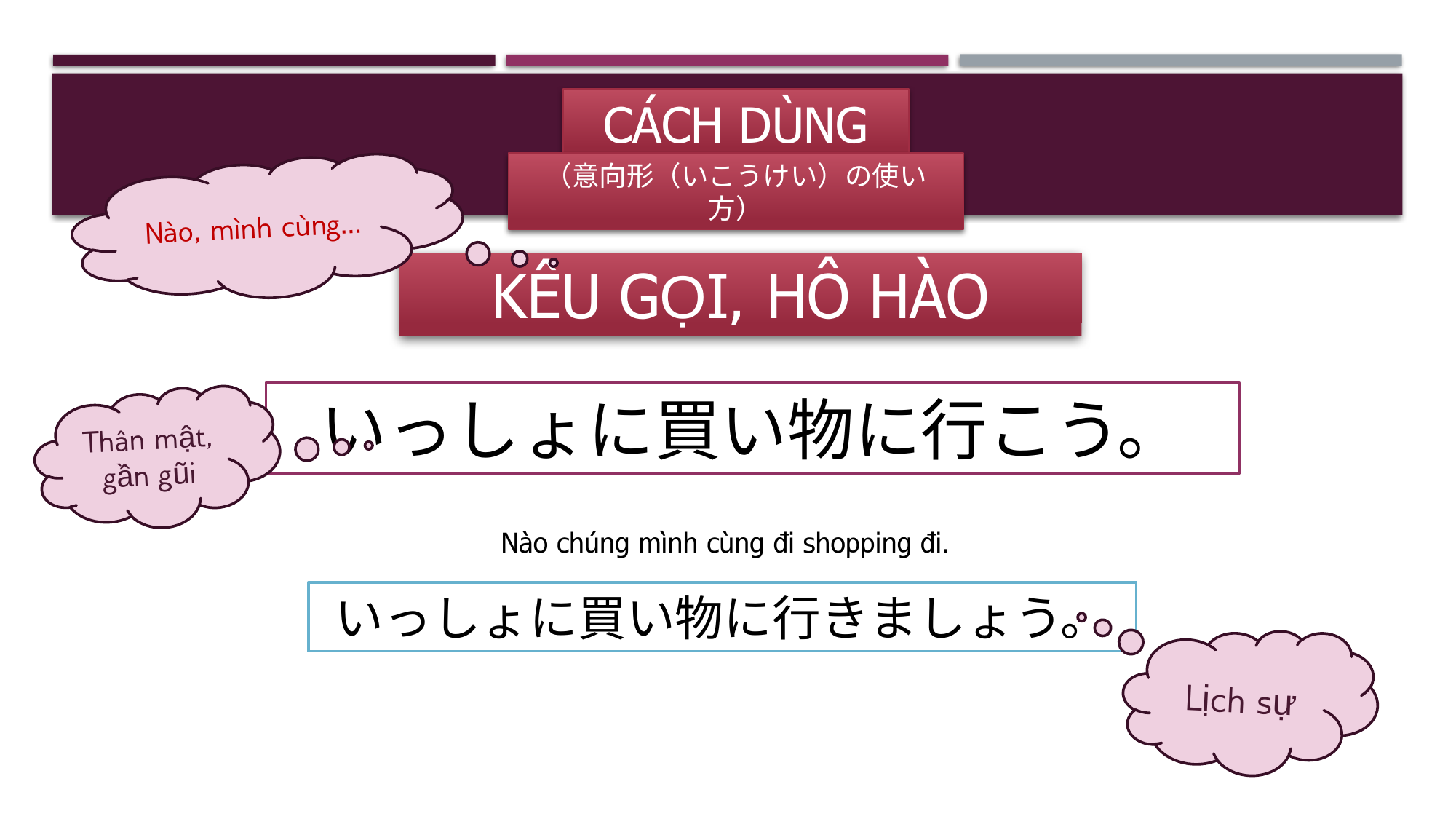

CÁCH DÙNG
（意向形（いこうけい）の使い方）
Nào, mình cùng…
KÊU GỌI, HÔ HÀO
いっしょに買い物に行こう。
Thân mật, gần gũi
Nào chúng mình cùng đi shopping đi.
いっしょに買い物に行きましょう。
Lịch sự